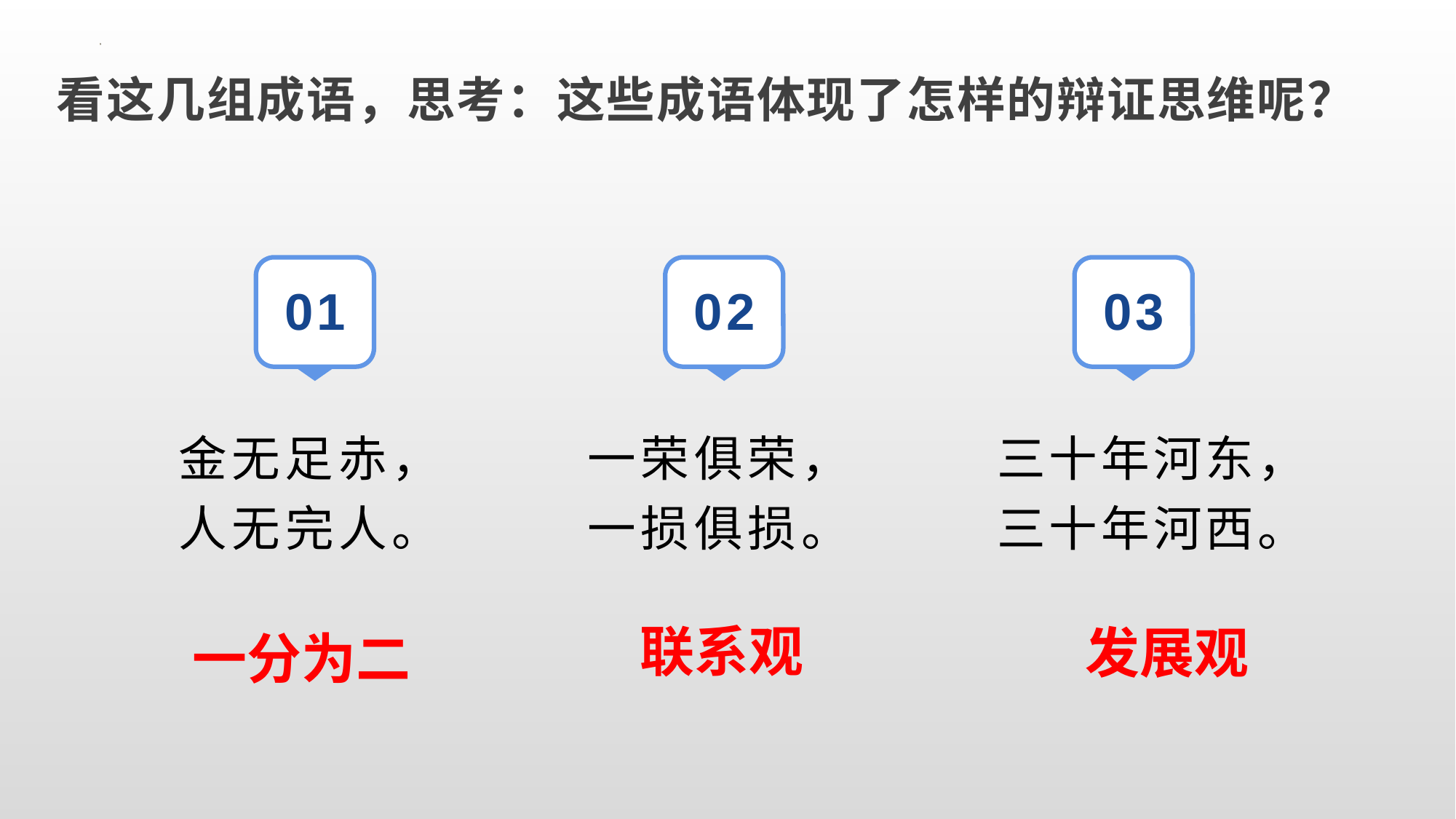

看这几组成语，思考：这些成语体现了怎样的辩证思维呢？

01
02
03

金无足赤，人无完人。
一荣俱荣，一损俱损。
三十年河东，三十年河西。
联系观
发展观
一分为二